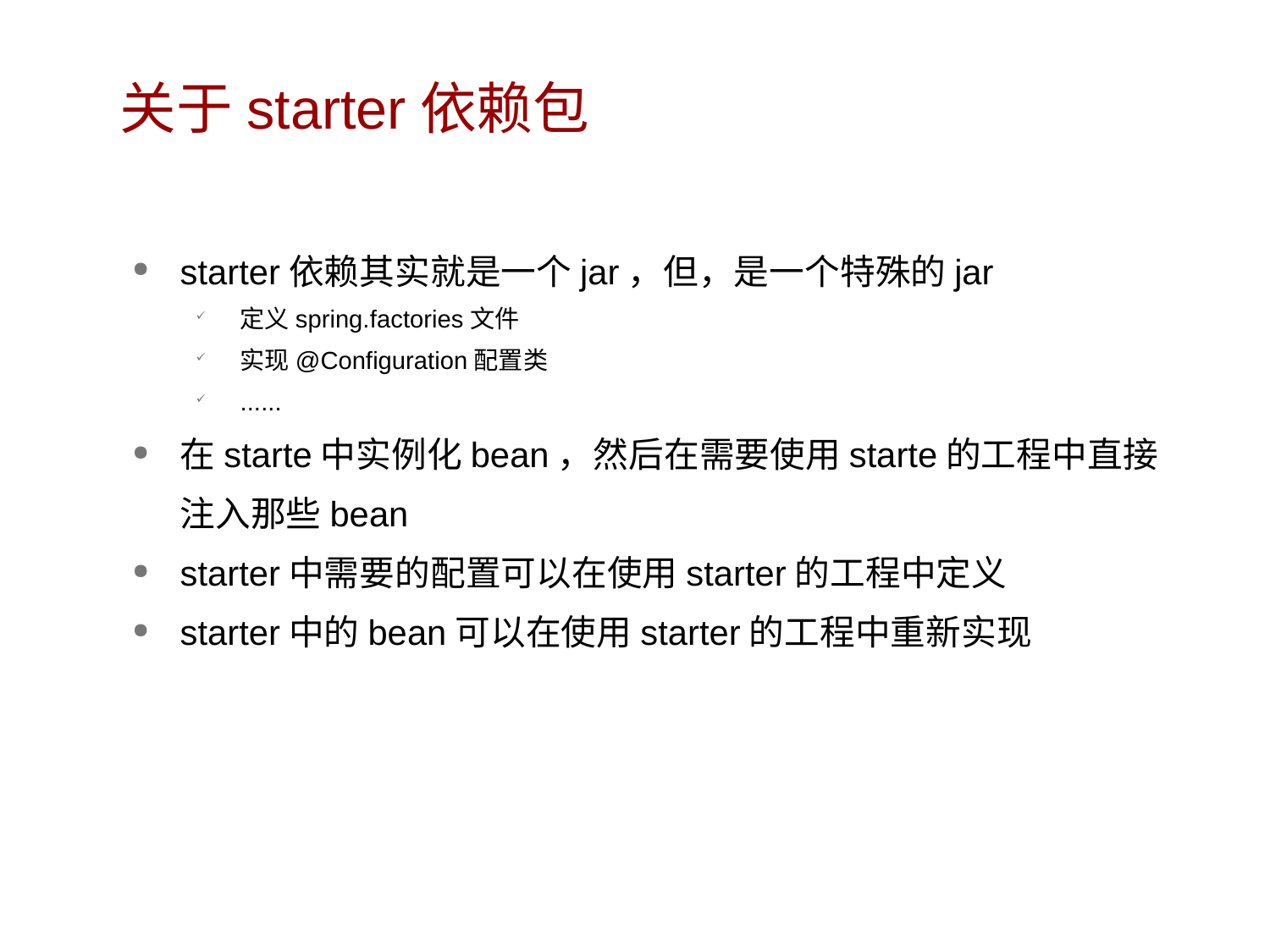

# 关于starter依赖包
starter依赖其实就是一个jar，但，是一个特殊的jar
定义spring.factories文件
实现@Configuration配置类
......
在starte中实例化bean，然后在需要使用starte的工程中直接注入那些bean
starter中需要的配置可以在使用starter的工程中定义
starter中的bean可以在使用starter的工程中重新实现